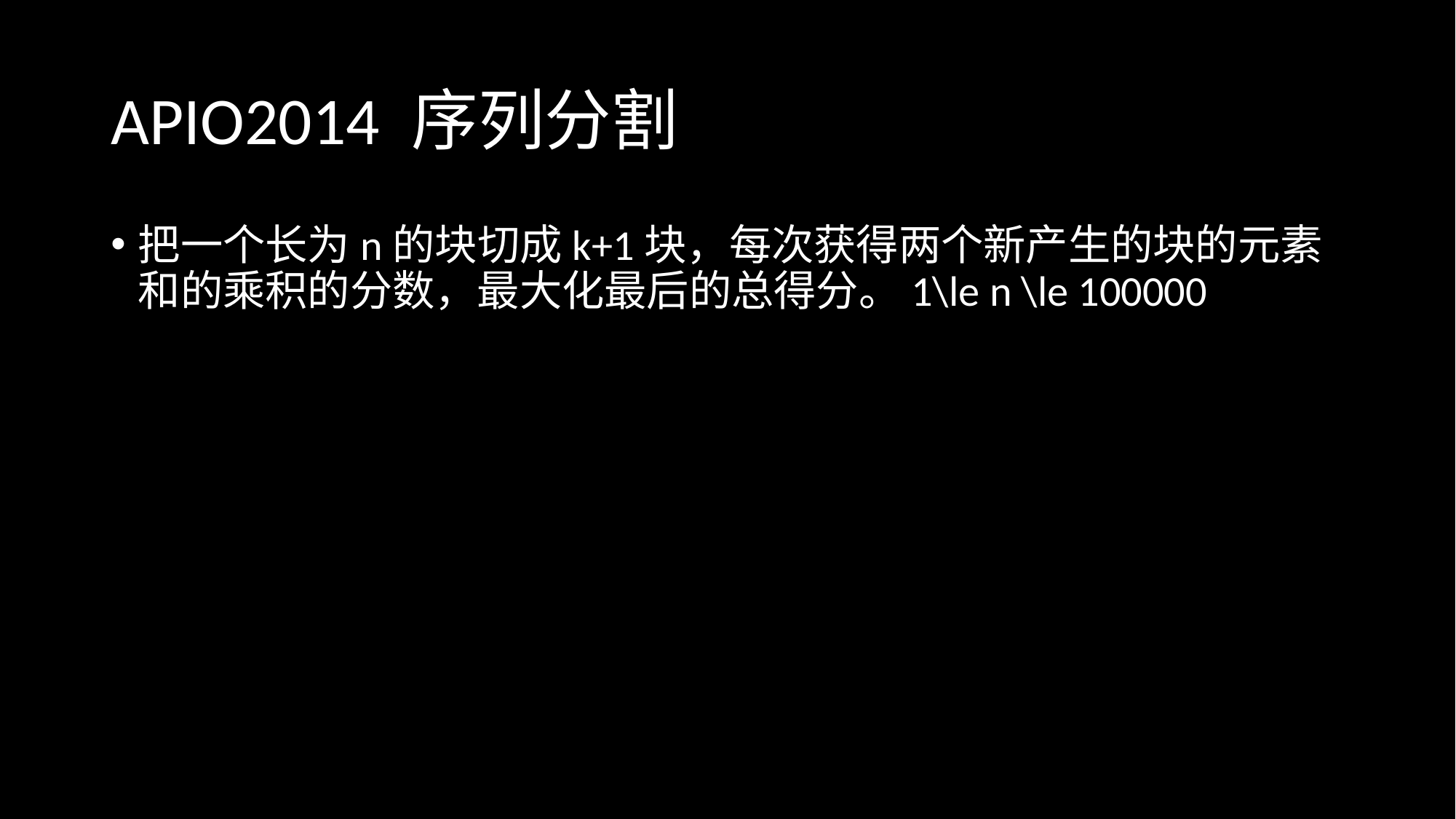

# APIO2014 序列分割
把一个长为n的块切成k+1块，每次获得两个新产生的块的元素和的乘积的分数，最大化最后的总得分。1\le n \le 100000